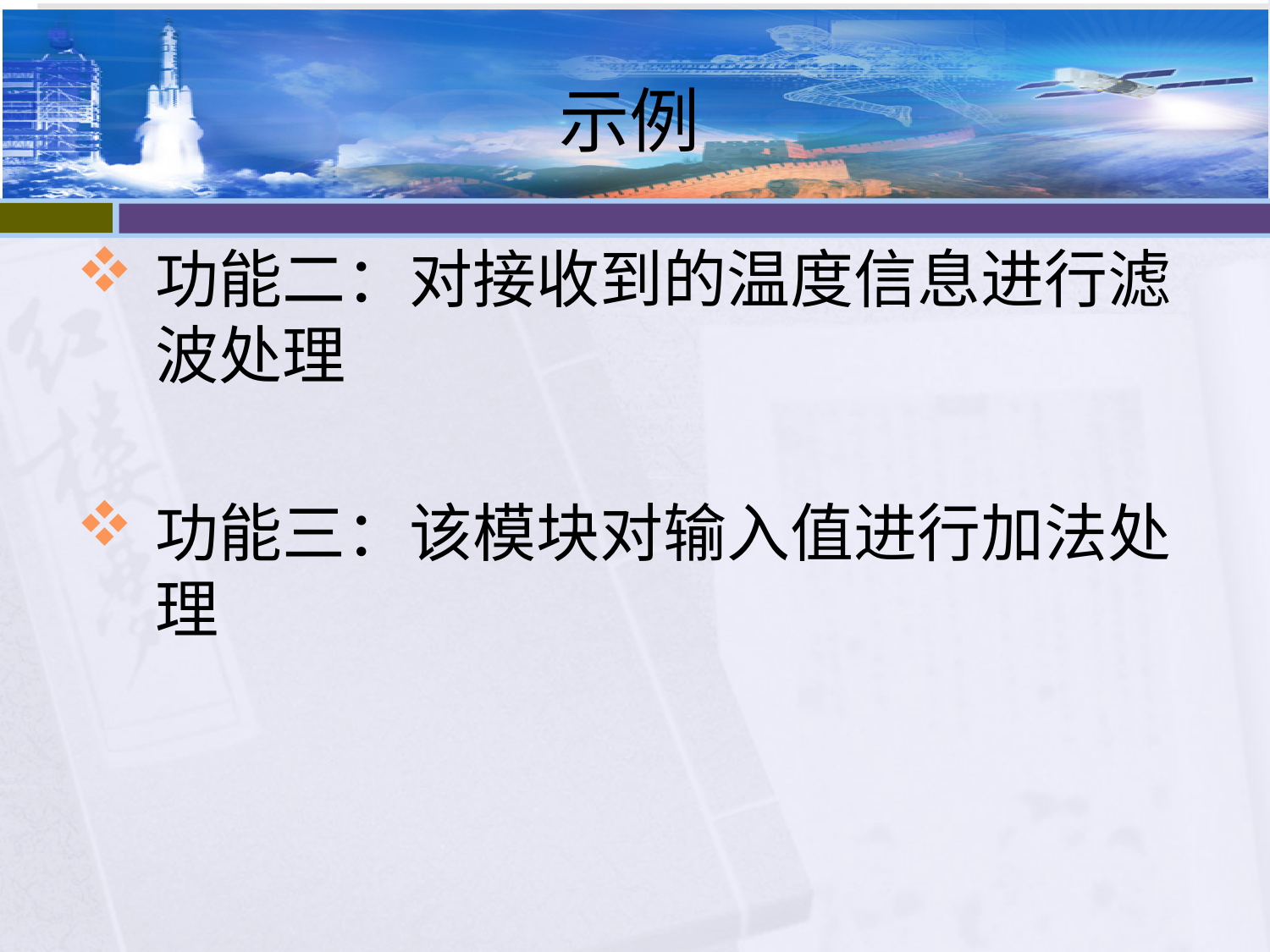

# 示例

功能二：对接收到的温度信息进行滤波处理

功能三：该模块对输入值进行加法处理